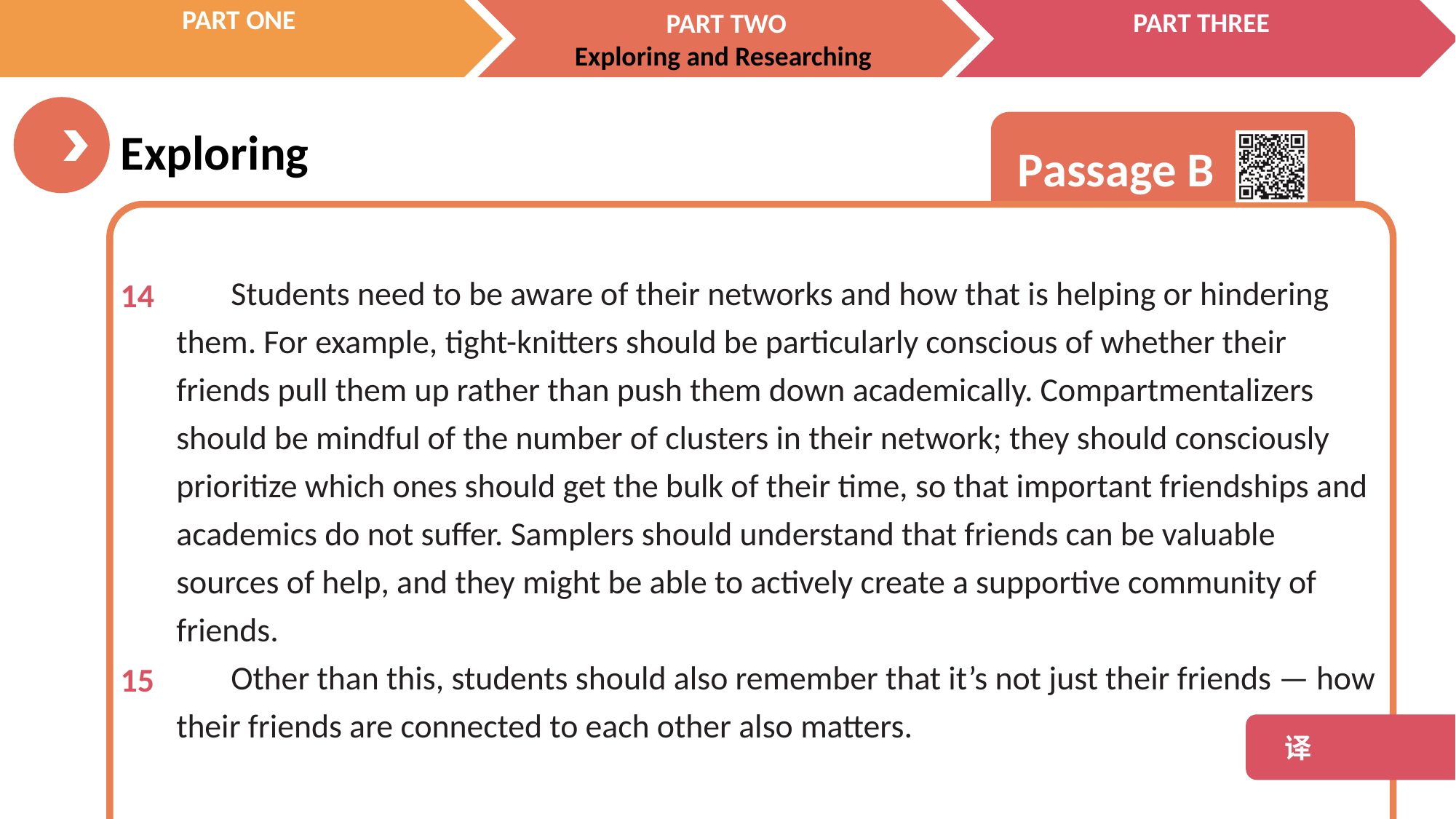

Students need to be aware of their networks and how that is helping or hindering them. For example, tight-knitters should be particularly conscious of whether their friends pull them up rather than push them down academically. Compartmentalizers should be mindful of the number of clusters in their network; they should consciously prioritize which ones should get the bulk of their time, so that important friendships and academics do not suffer. Samplers should understand that friends can be valuable sources of help, and they might be able to actively create a supportive community of friends.
Other than this, students should also remember that it’s not just their friends — how their friends are connected to each other also matters.

14

15

   译